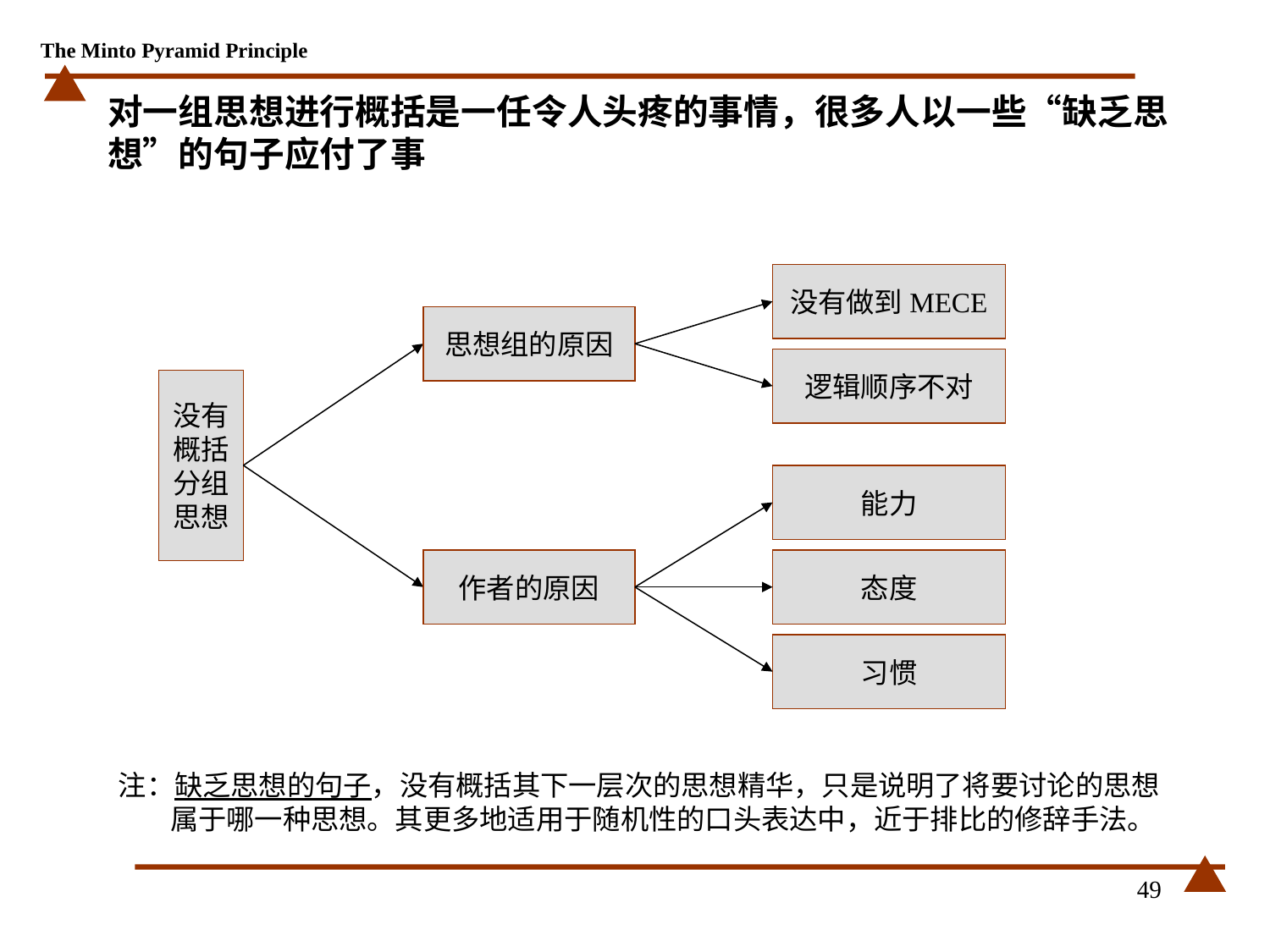

# 对一组思想进行概括是一任令人头疼的事情，很多人以一些“缺乏思想”的句子应付了事
没有做到MECE
思想组的原因
逻辑顺序不对
没有概括分组思想
能力
作者的原因
态度
习惯
注：缺乏思想的句子，没有概括其下一层次的思想精华，只是说明了将要讨论的思想属于哪一种思想。其更多地适用于随机性的口头表达中，近于排比的修辞手法。
49